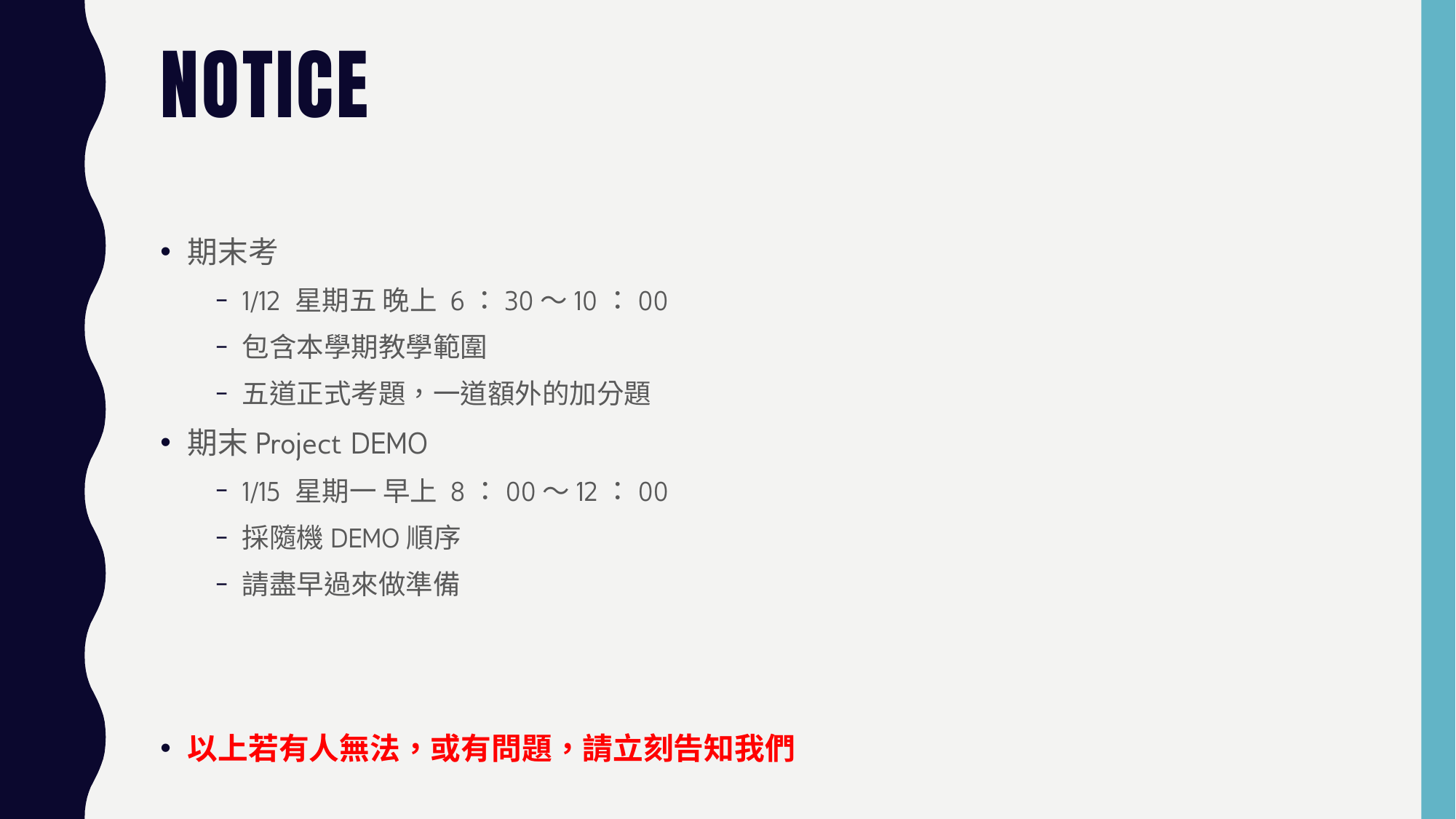

# NOtice
期末考
1/12 星期五 晚上 6：30～10：00
包含本學期教學範圍
五道正式考題，一道額外的加分題
期末Project DEMO
1/15 星期一 早上 8：00～12：00
採隨機DEMO順序
請盡早過來做準備

以上若有人無法，或有問題，請立刻告知我們